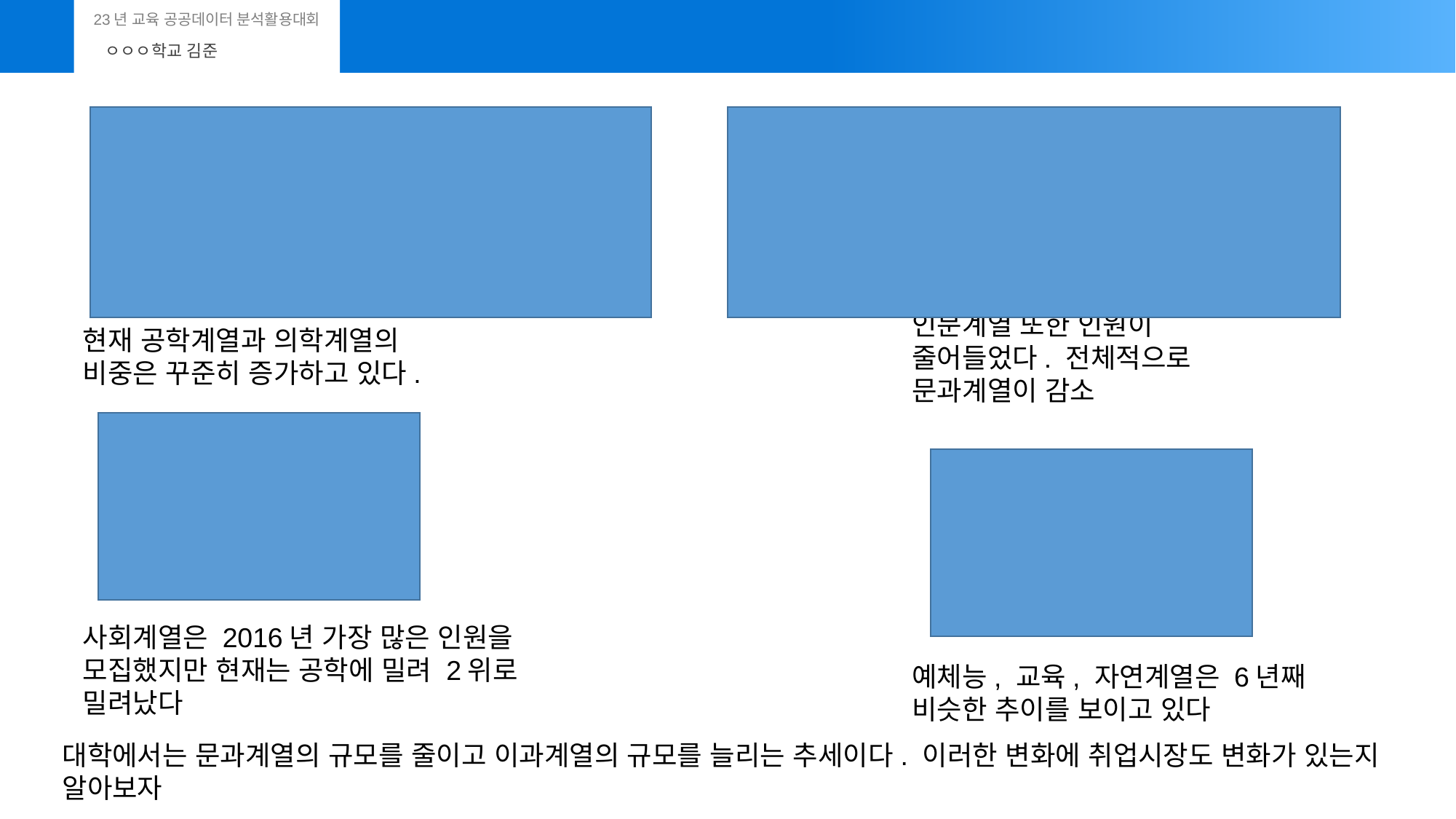

23년 교육 공공데이터 분석활용대회
ㅇㅇㅇ학교 김준

인문계열 또한 인원이 줄어들었다. 전체적으로 문과계열이 감소
현재 공학계열과 의학계열의 비중은 꾸준히 증가하고 있다.

사회계열은 2016년 가장 많은 인원을 모집했지만 현재는 공학에 밀려 2위로 밀려났다
예체능, 교육, 자연계열은 6년째 비슷한 추이를 보이고 있다
대학에서는 문과계열의 규모를 줄이고 이과계열의 규모를 늘리는 추세이다. 이러한 변화에 취업시장도 변화가 있는지 알아보자